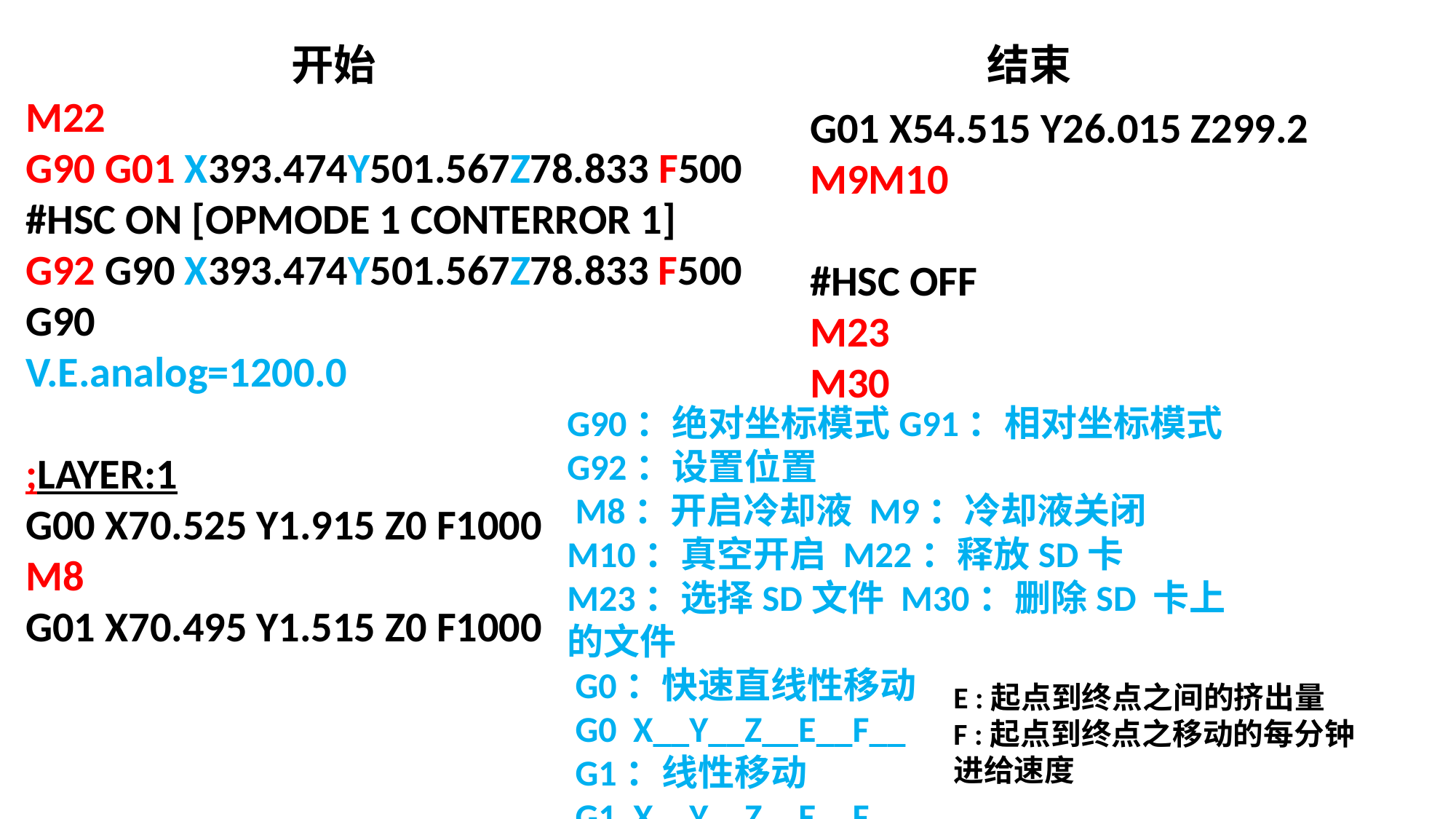

开始
结束
M22
G90 G01 X393.474Y501.567Z78.833 F500
#HSC ON [OPMODE 1 CONTERROR 1]
G92 G90 X393.474Y501.567Z78.833 F500
G90
V.E.analog=1200.0

;LAYER:1
G00 X70.525 Y1.915 Z0 F1000
M8
G01 X70.495 Y1.515 Z0 F1000
G01 X54.515 Y26.015 Z299.2
M9M10

#HSC OFF
M23
M30
G90：绝对坐标模式G91：相对坐标模式
G92：设置位置
 M8：开启冷却液 M9：冷却液关闭 M10：真空开启 M22：释放SD卡 M23：选择SD文件 M30：删除SD 卡上的文件
 G0：快速直线性移动
 G0  X__Y__Z__E__F__
 G1：线性移动
 G1  X__Y__Z__E__F__
E :起点到终点之间的挤出量
F :起点到终点之移动的每分钟进给速度